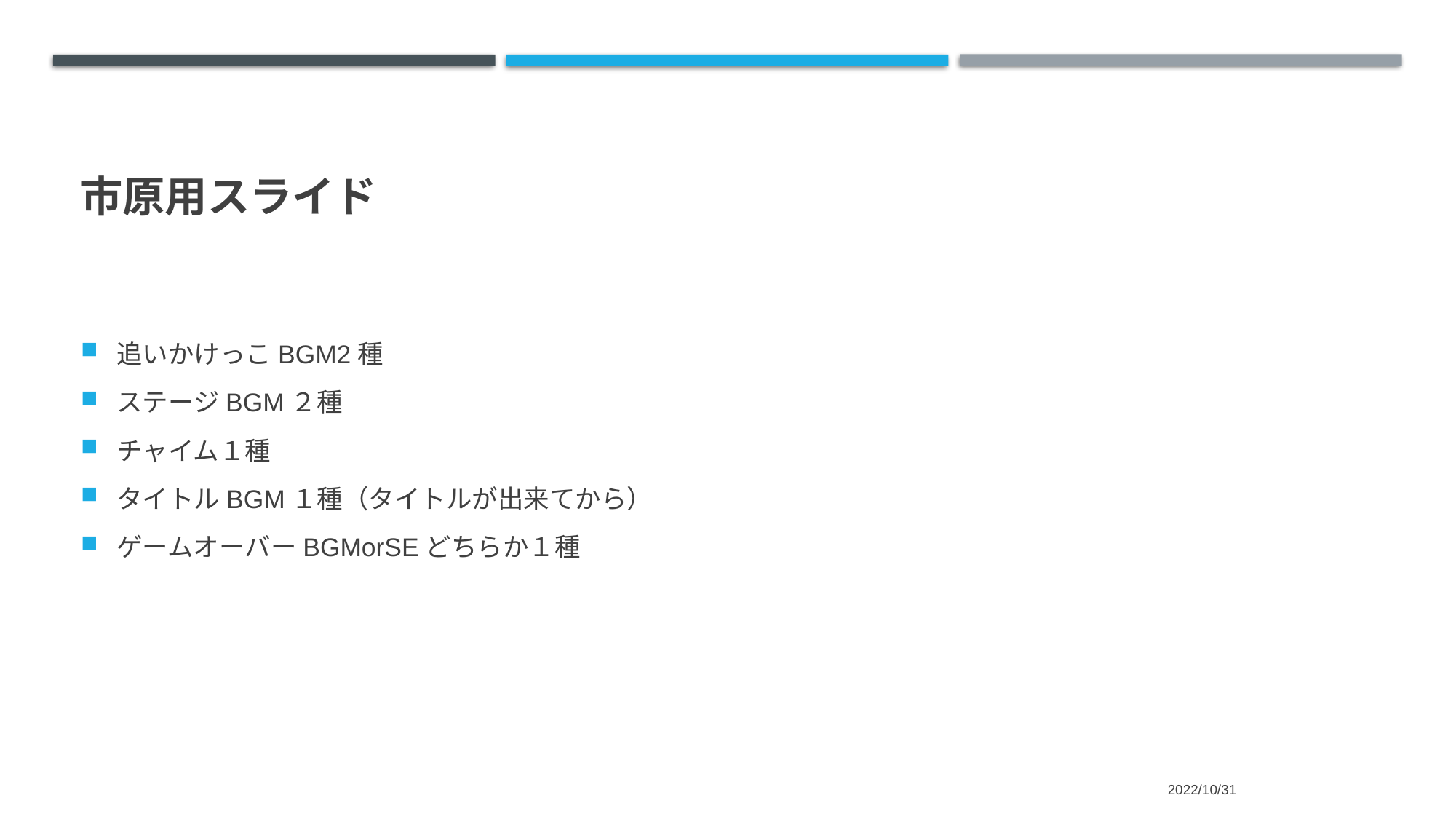

# 市原用スライド
追いかけっこBGM2種
ステージBGM２種
チャイム１種
タイトルBGM１種（タイトルが出来てから）
ゲームオーバーBGMorSEどちらか１種

2022/10/31